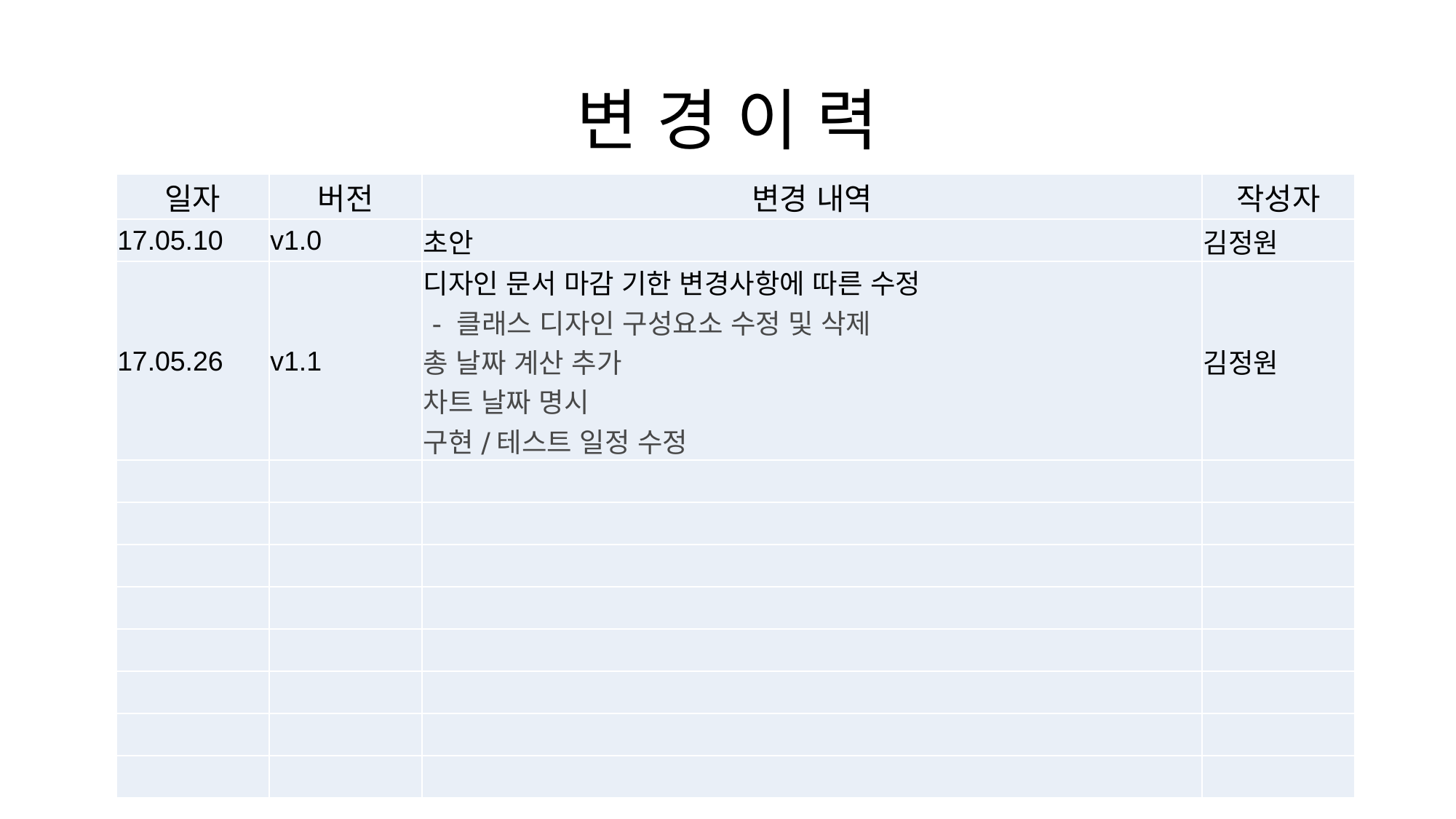

# 변 경 이 력
| 일자 | 버전 | 변경 내역 | 작성자 |
| --- | --- | --- | --- |
| 17.05.10 | v1.0 | 초안 | 김정원 |
| 17.05.26 | v1.1 | 디자인 문서 마감 기한 변경사항에 따른 수정 - 클래스 디자인 구성요소 수정 및 삭제 총 날짜 계산 추가 차트 날짜 명시 구현/테스트 일정 수정 | 김정원 |
|  |  |  |  |
|  |  |  |  |
|  |  |  |  |
|  |  |  |  |
|  |  |  |  |
|  |  |  |  |
|  |  |  |  |
|  |  |  |  |